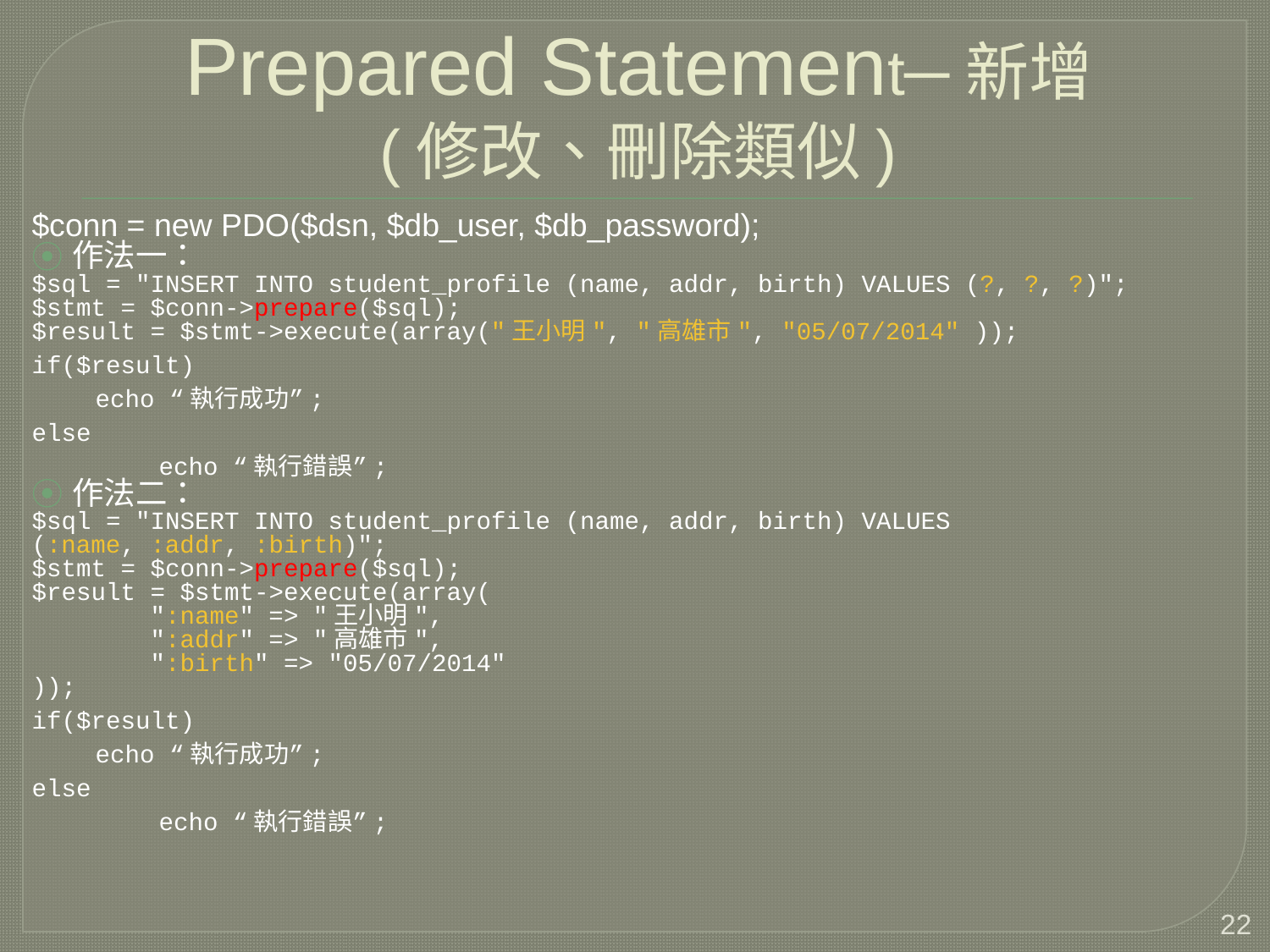

# Prepared Statement─新增
(修改、刪除類似)
$conn = new PDO($dsn, $db_user, $db_password);
作法一：
$sql = "INSERT INTO student_profile (name, addr, birth) VALUES (?, ?, ?)";
$stmt = $conn->prepare($sql);
$result = $stmt->execute(array("王小明", "高雄市", "05/07/2014" ));
if($result)
echo “執行成功”;
else
	echo “執行錯誤”;
作法二：
$sql = "INSERT INTO student_profile (name, addr, birth) VALUES (:name, :addr, :birth)";
$stmt = $conn->prepare($sql);
$result = $stmt->execute(array(
        ":name" => "王小明",
        ":addr" => "高雄市",
        ":birth" => "05/07/2014"
));
if($result)
echo “執行成功”;
else
	echo “執行錯誤”;

22